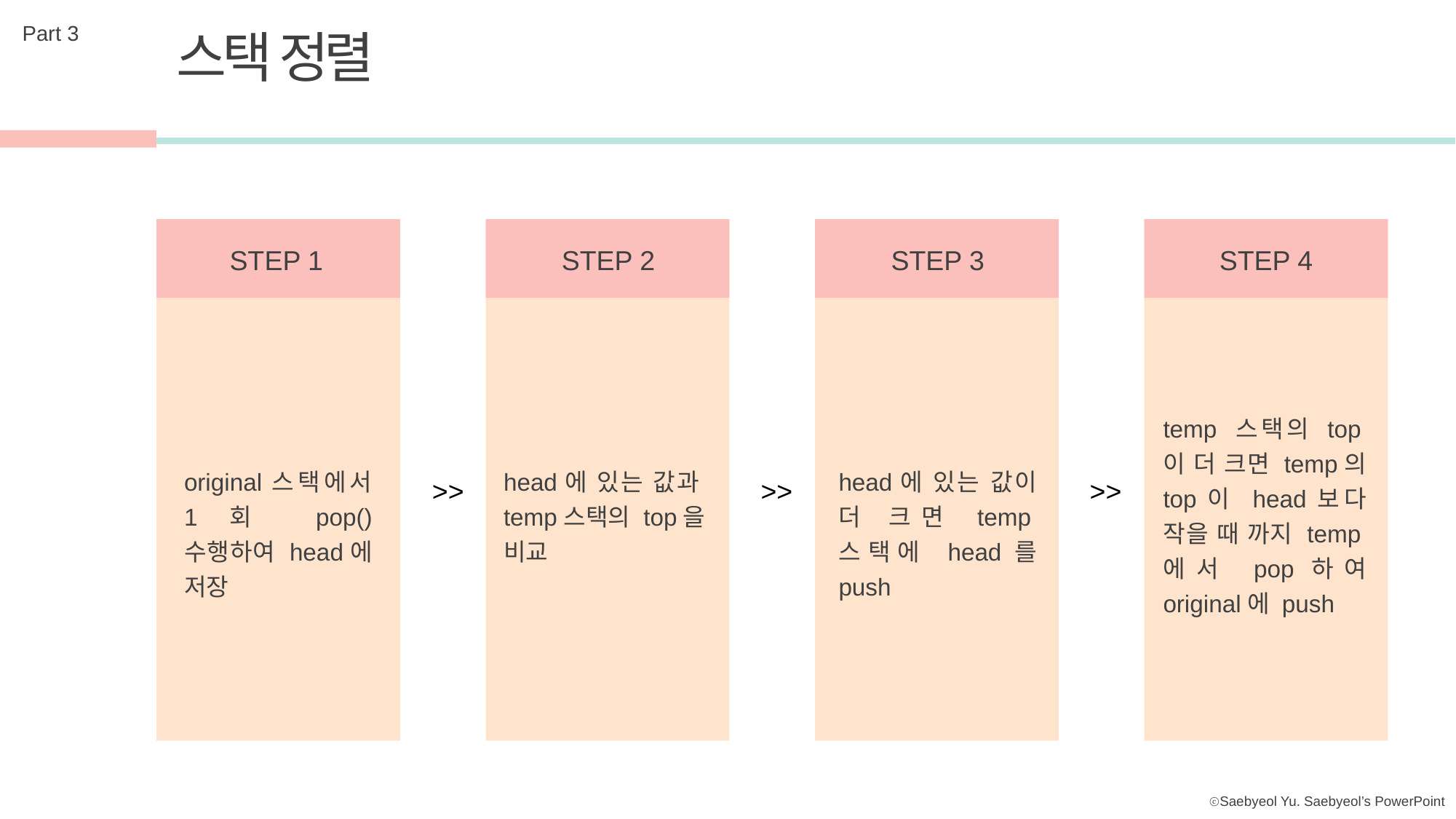

Part 3
스택 정렬

STEP 1
STEP 2
STEP 3
STEP 4
temp 스택의 top이 더 크면 temp의 top이 head보다 작을 때 까지 temp에서 pop하여 original에 push
original스택에서 1회 pop() 수행하여 head에 저장
head에 있는 값이 더 크면 temp스택에 head를 push
head에 있는 값과temp스택의 top을 비교
>>
>>
>>